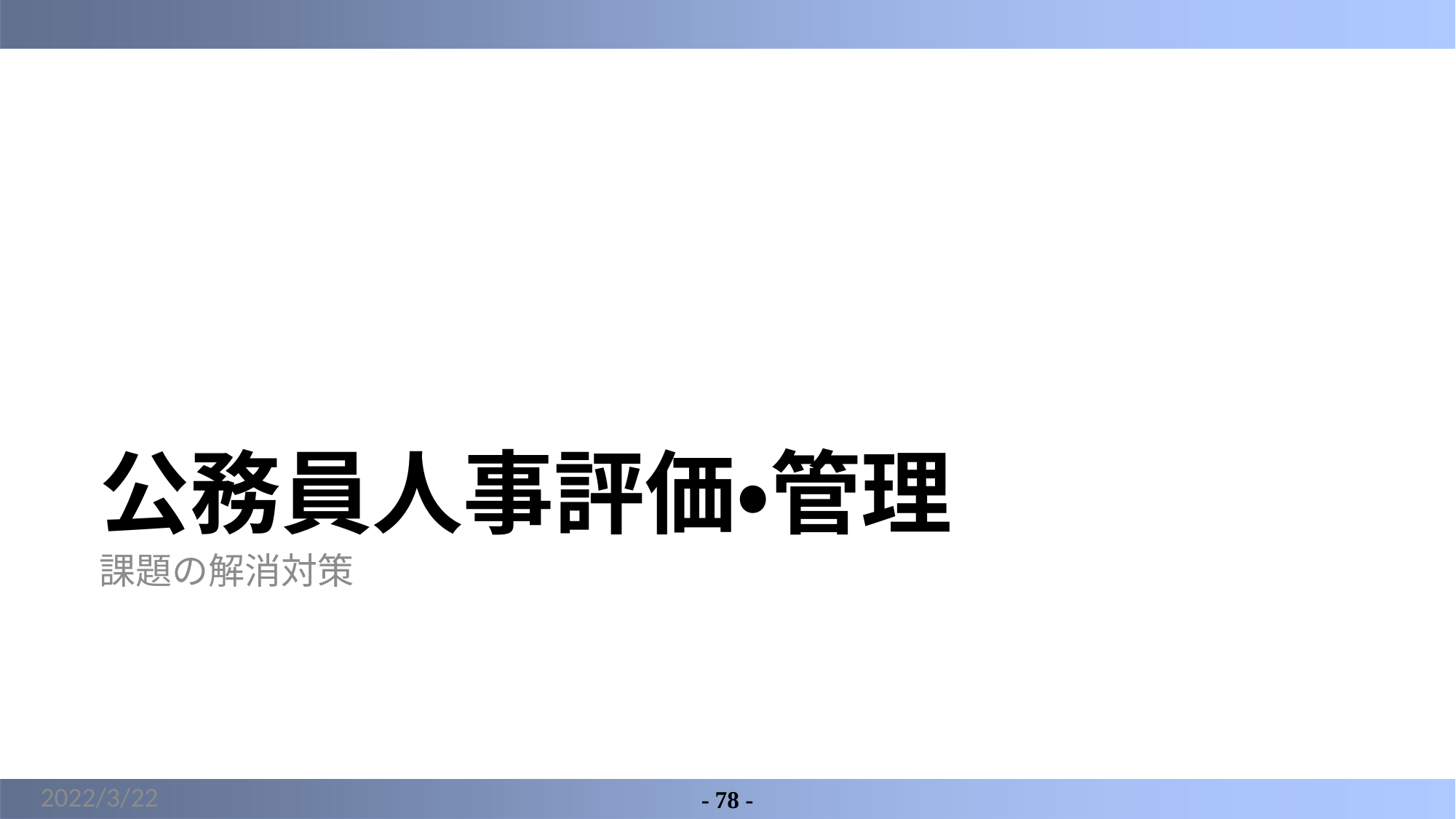

# 公務員人事評価・管理
課題の解消対策
2022/3/22
- 78 -